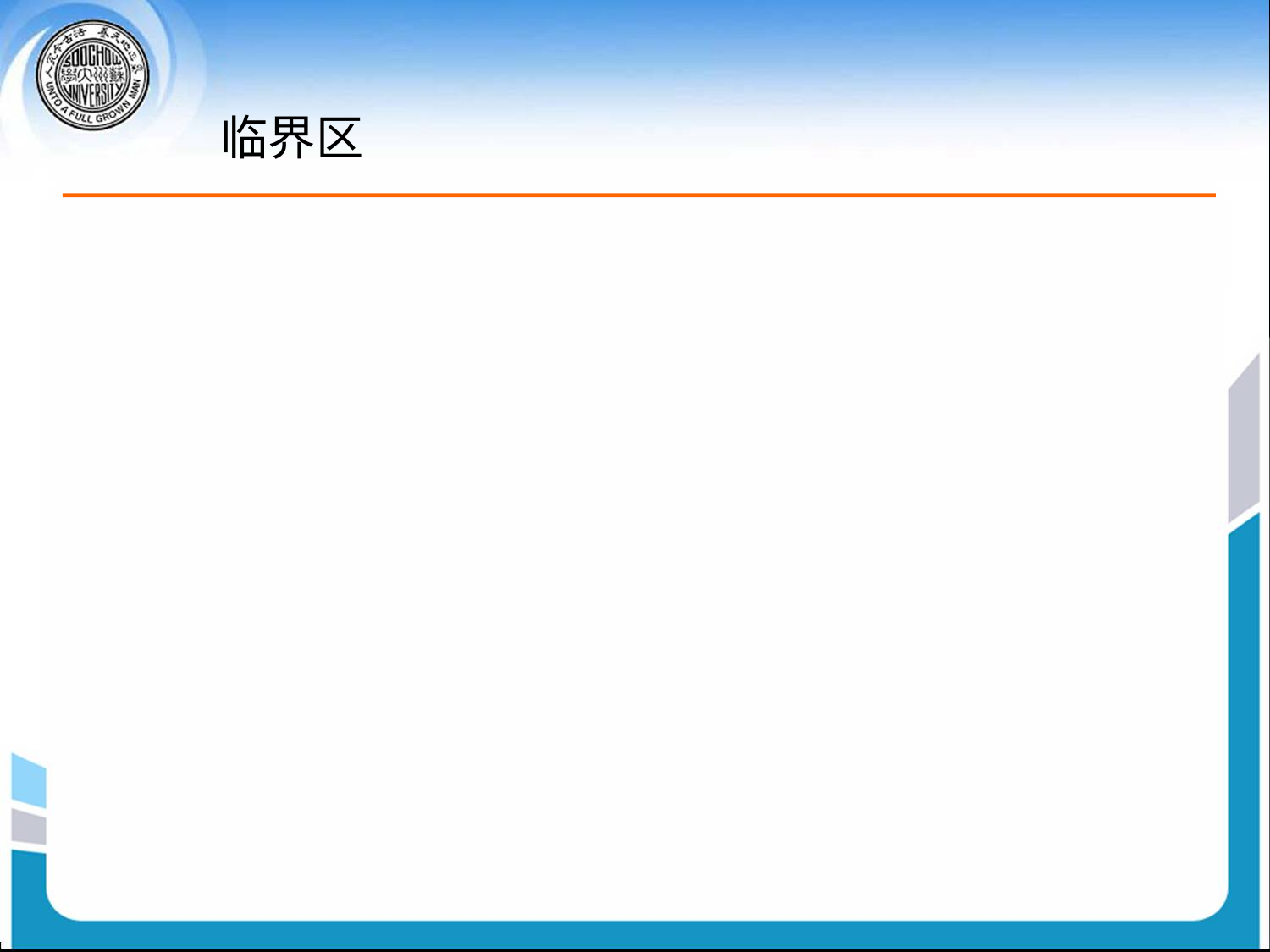

# 临界区
临界区
保证在某一时刻只有一个线程能访问数据的简便办法
在任意时刻只允许一个线程对共享资源进行访问
如果有多个线程试图同时访问临界区，那么在有一个线程进入后其他所有试图访问此临界区的线程将被挂起，并一直持续到进入临界区的线程离开
临界区在被释放后，其他线程可以继续抢占，并以此达到用原子方式操作共享资源的目的